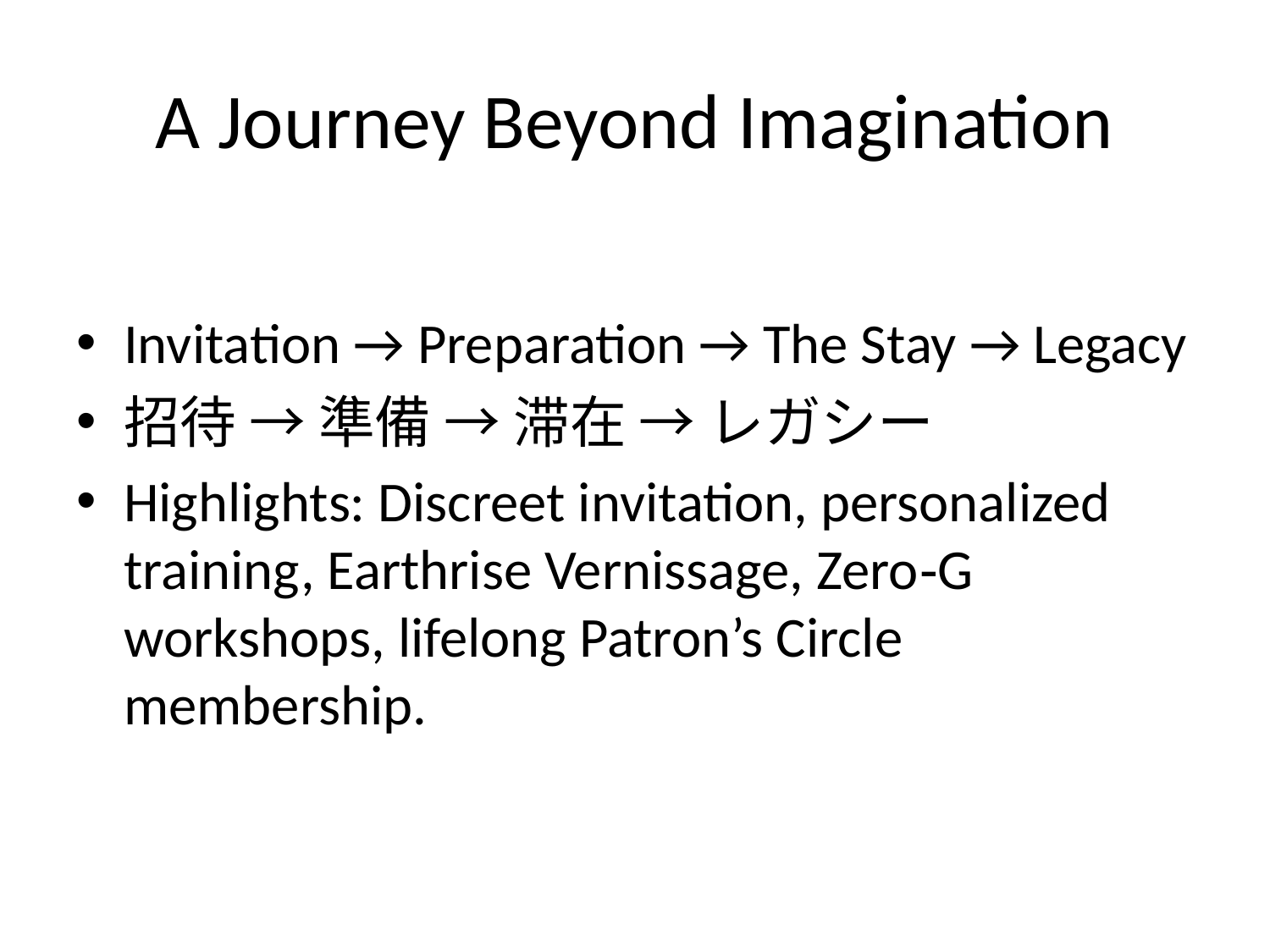

# A Journey Beyond Imagination

Invitation → Preparation → The Stay → Legacy
招待 → 準備 → 滞在 → レガシー
Highlights: Discreet invitation, personalized training, Earthrise Vernissage, Zero‑G workshops, lifelong Patron’s Circle membership.